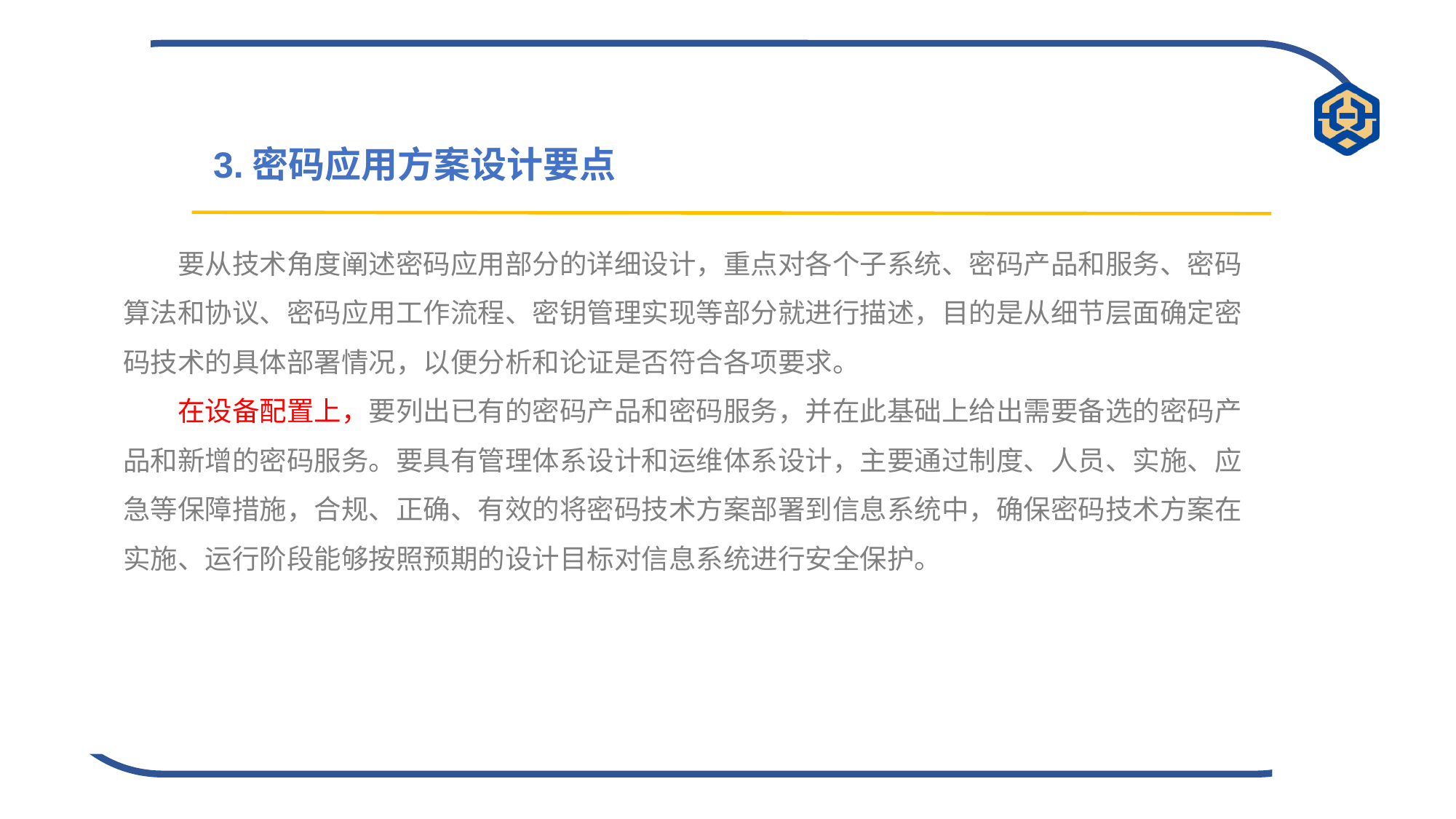

3.密码应用方案设计要点
要从技术角度阐述密码应用部分的详细设计，重点对各个子系统、密码产品和服务、密码算法和协议、密码应用工作流程、密钥管理实现等部分就进行描述，目的是从细节层面确定密码技术的具体部署情况，以便分析和论证是否符合各项要求。
在设备配置上，要列出已有的密码产品和密码服务，并在此基础上给出需要备选的密码产品和新增的密码服务。要具有管理体系设计和运维体系设计，主要通过制度、人员、实施、应急等保障措施，合规、正确、有效的将密码技术方案部署到信息系统中，确保密码技术方案在实施、运行阶段能够按照预期的设计目标对信息系统进行安全保护。